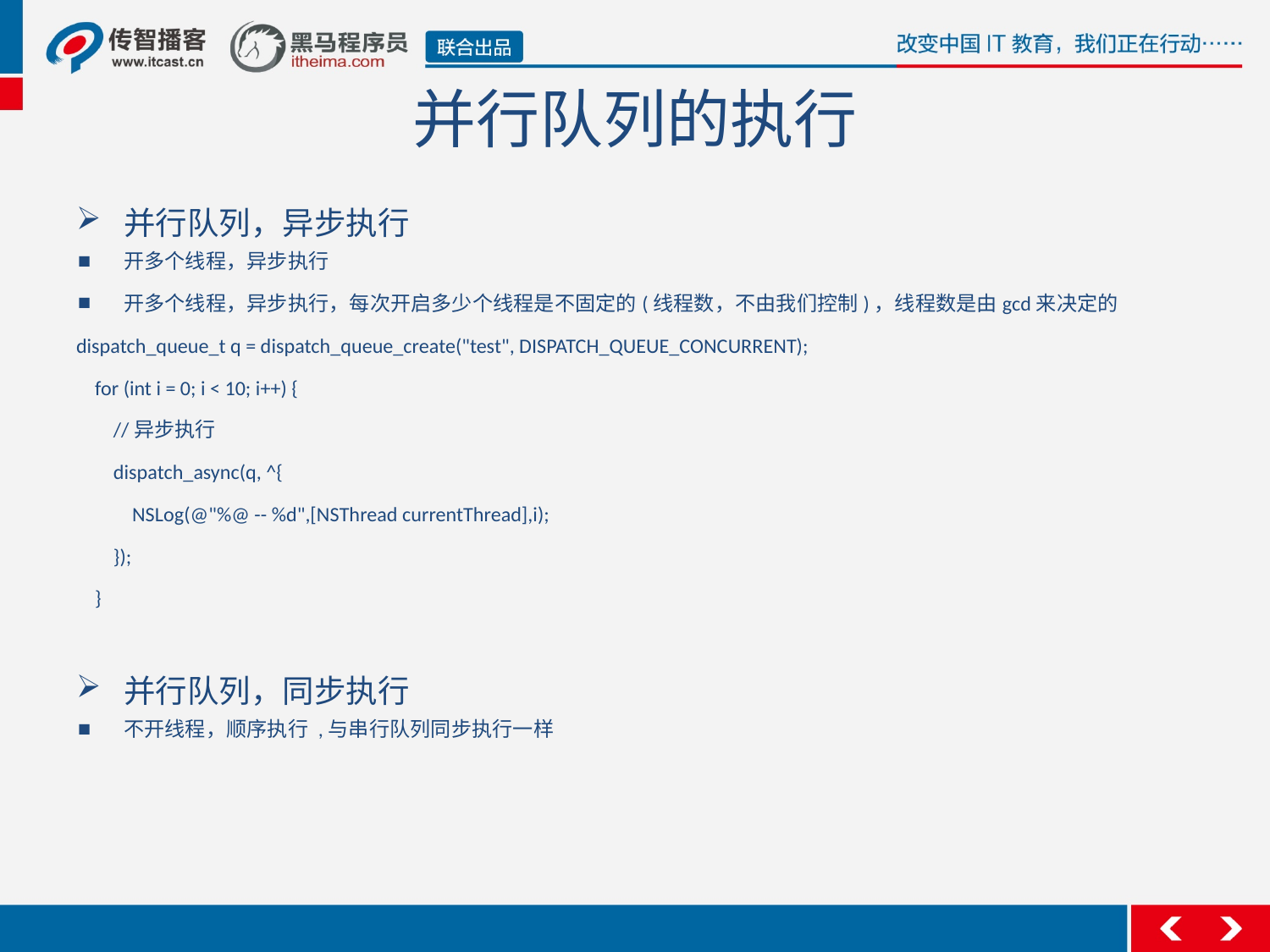

# 并行队列的执行
并行队列，异步执行
开多个线程，异步执行
开多个线程，异步执行，每次开启多少个线程是不固定的(线程数，不由我们控制)，线程数是由gcd来决定的
dispatch_queue_t q = dispatch_queue_create("test", DISPATCH_QUEUE_CONCURRENT);
    for (int i = 0; i < 10; i++) {
        //异步执行
        dispatch_async(q, ^{
            NSLog(@"%@ -- %d",[NSThread currentThread],i);
        });
    }

并行队列，同步执行
不开线程，顺序执行 ,与串行队列同步执行一样